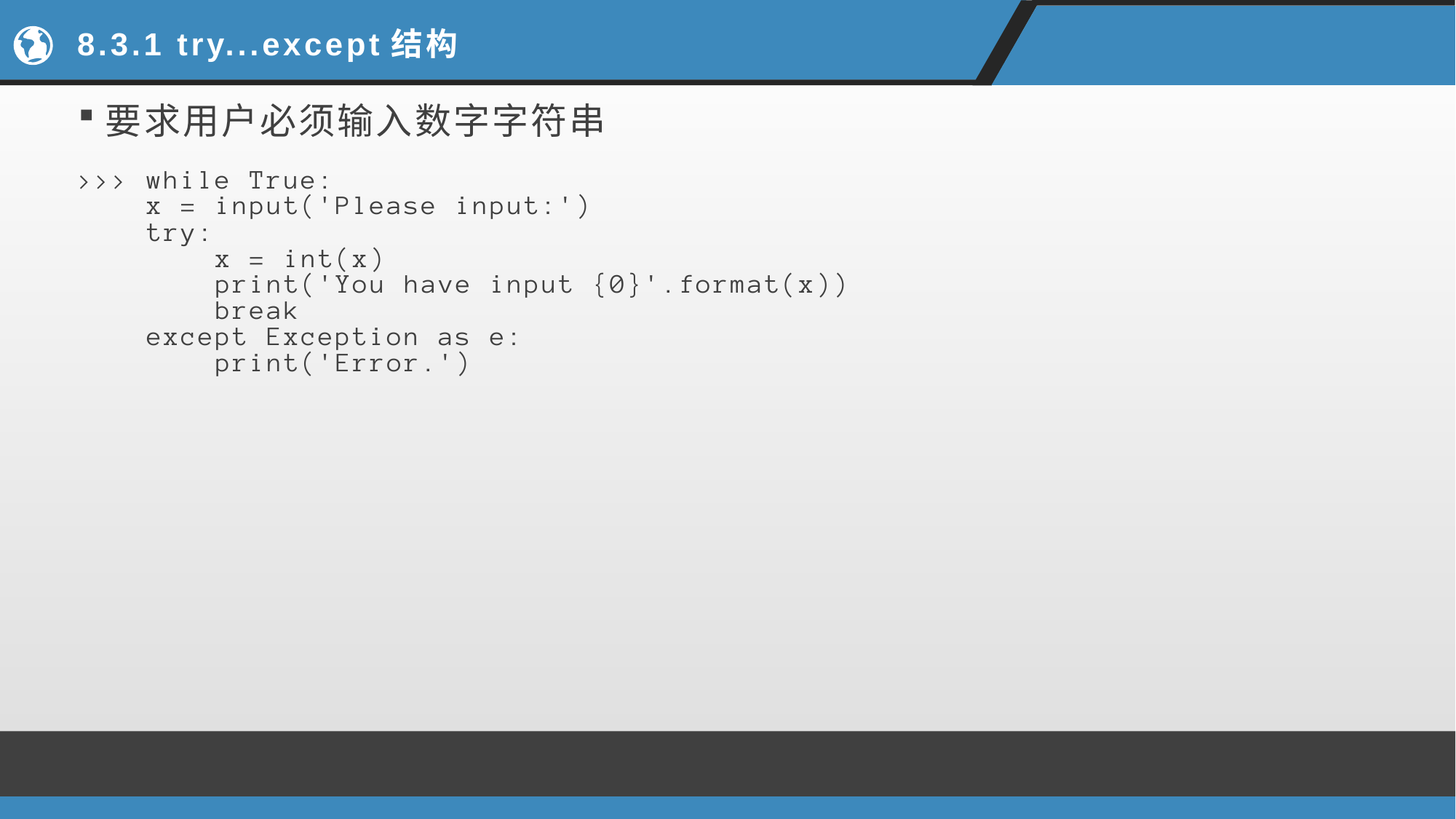

# 8.3.1 try...except结构

要求用户必须输入数字字符串

>>> while True:
    x = input('Please input:')
    try:
        x = int(x)
        print('You have input {0}'.format(x))
        break
    except Exception as e:
        print('Error.')